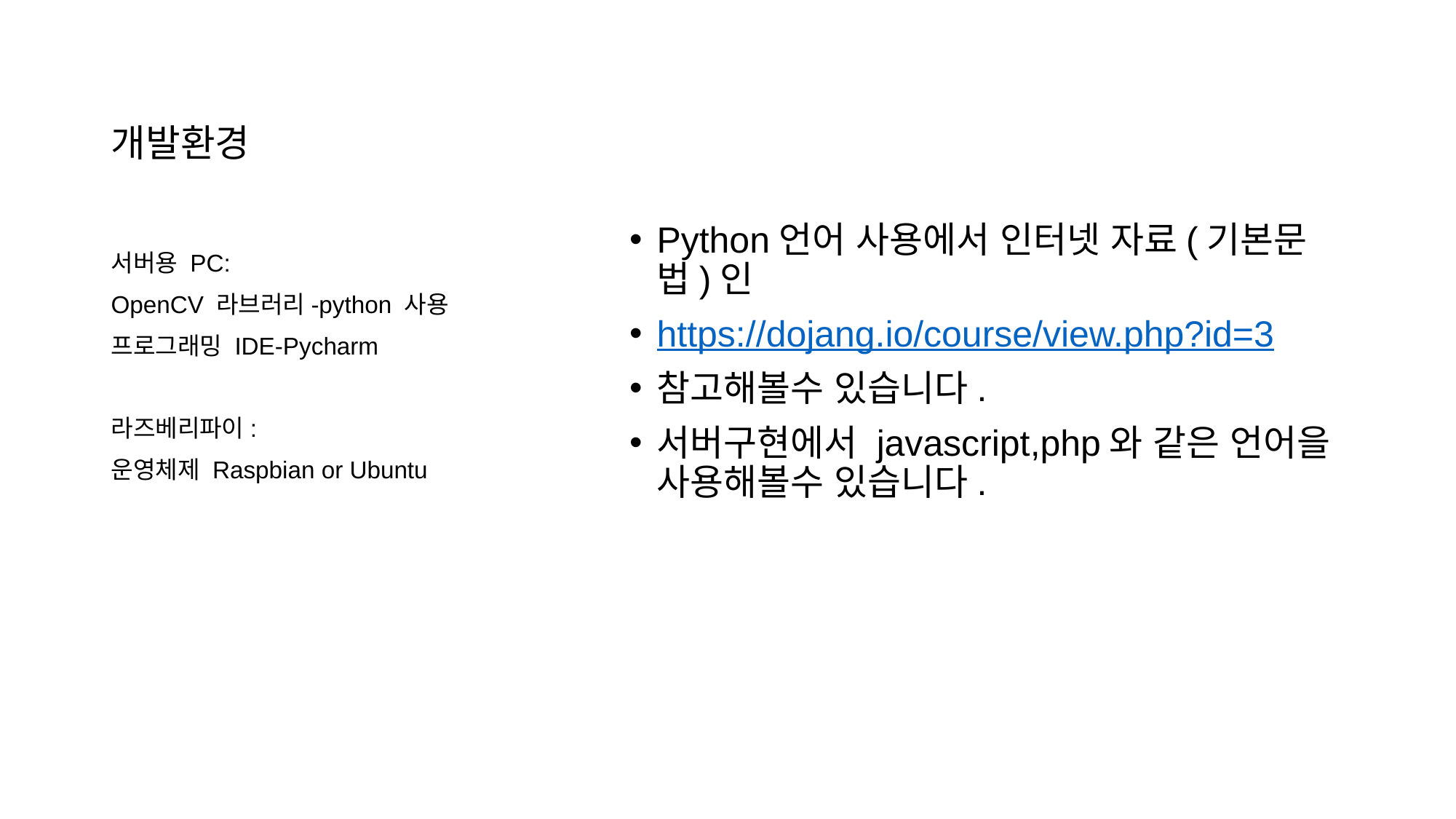

# 개발환경
Python언어 사용에서 인터넷 자료(기본문법)인
https://dojang.io/course/view.php?id=3
참고해볼수 있습니다.
서버구현에서 javascript,php와 같은 언어을 사용해볼수 있습니다.

서버용 PC:
OpenCV 라브러리-python 사용
프로그래밍 IDE-Pycharm

라즈베리파이:
운영체제 Raspbian or Ubuntu